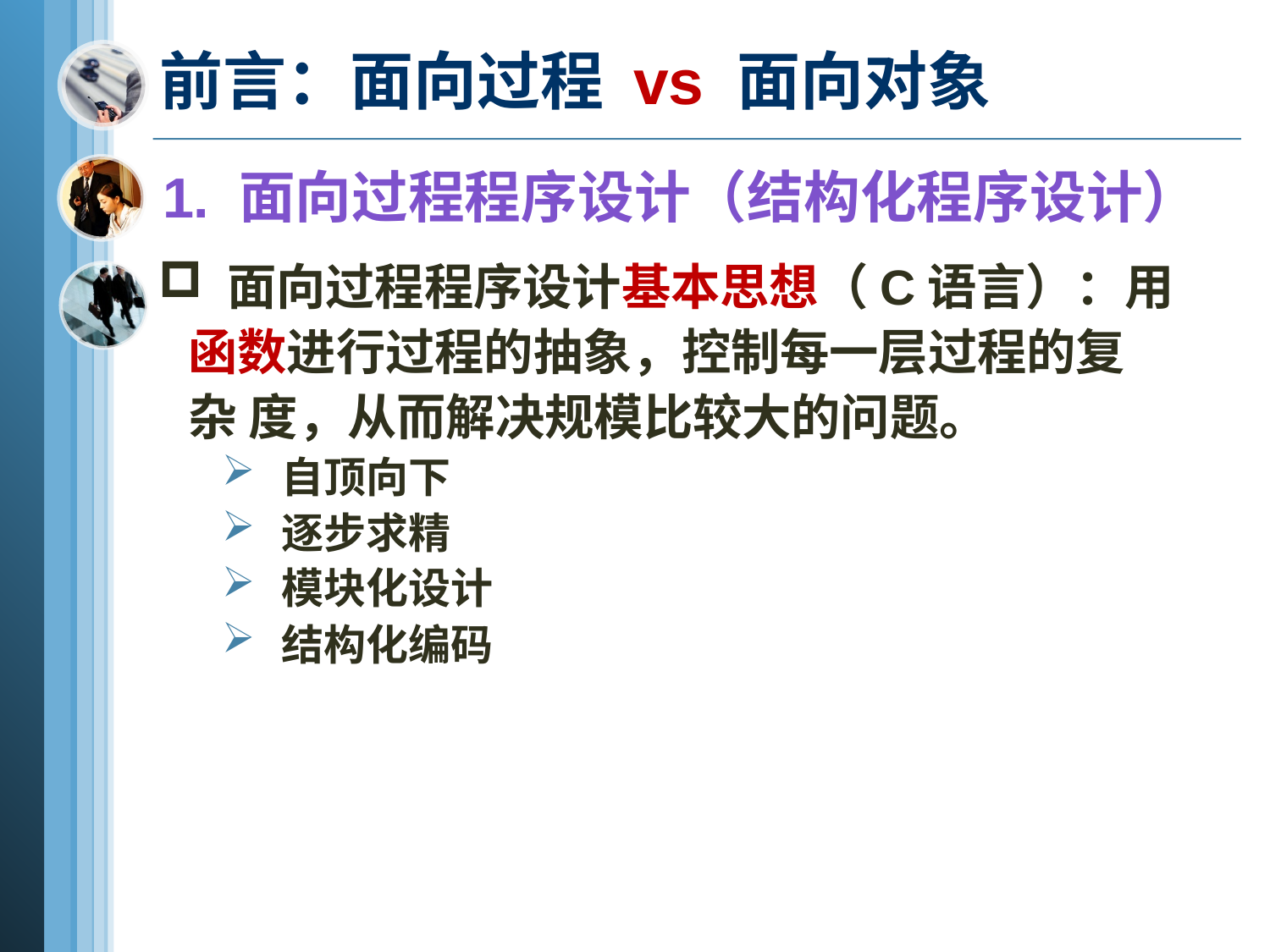

# 前言：面向过程 vs 面向对象
1. 面向过程程序设计（结构化程序设计）

 面向过程程序设计基本思想（C语言）：用函数进行过程的抽象，控制每一层过程的复杂 度，从而解决规模比较大的问题。
 自顶向下
 逐步求精
 模块化设计
 结构化编码